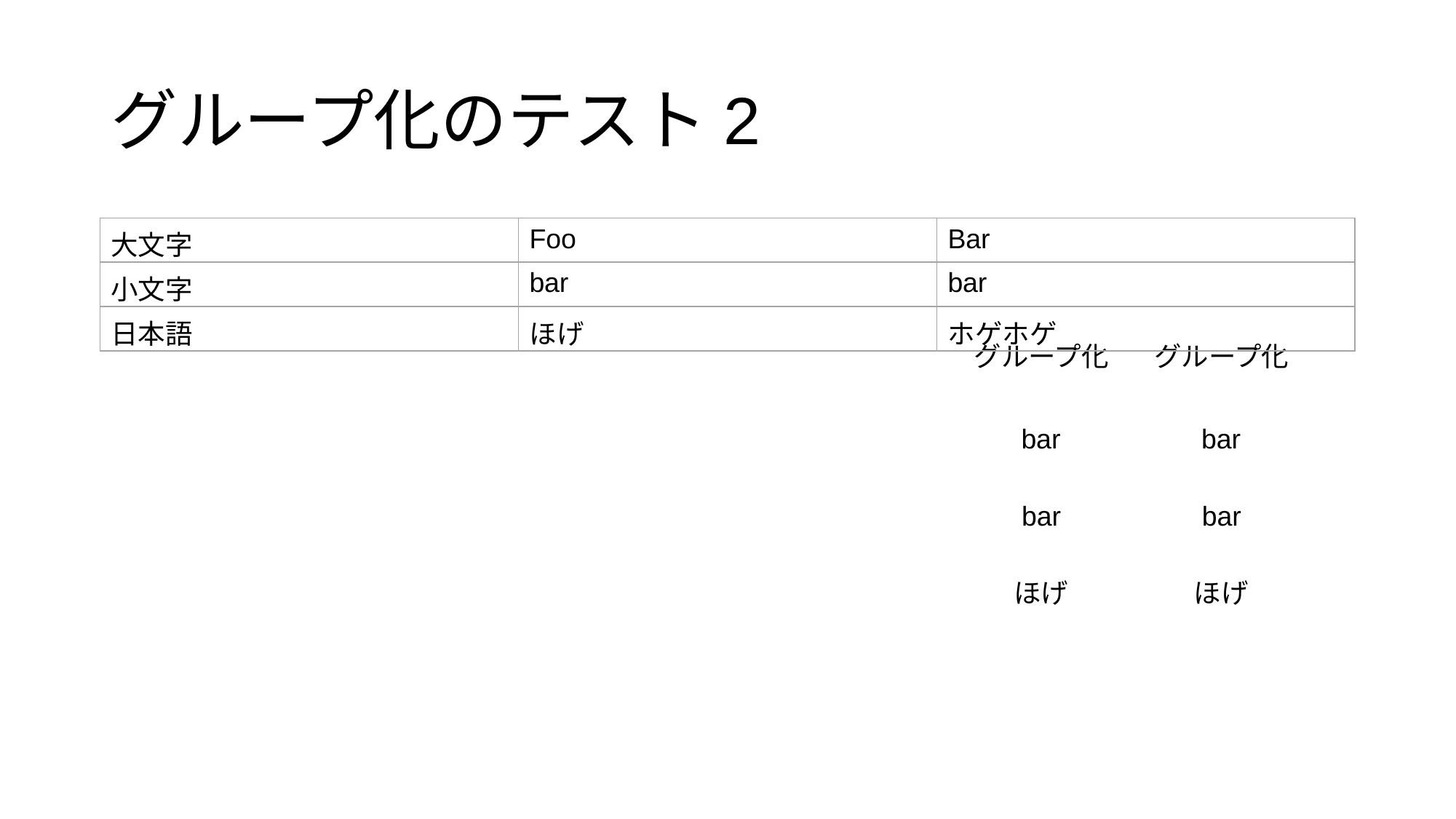

# グループ化のテスト2
| 大文字 | Foo | Bar |
| --- | --- | --- |
| 小文字 | bar | bar |
| 日本語 | ほげ | ホゲホゲ |
グループ化
グループ化
bar
bar
ほげ
bar
bar
ほげ